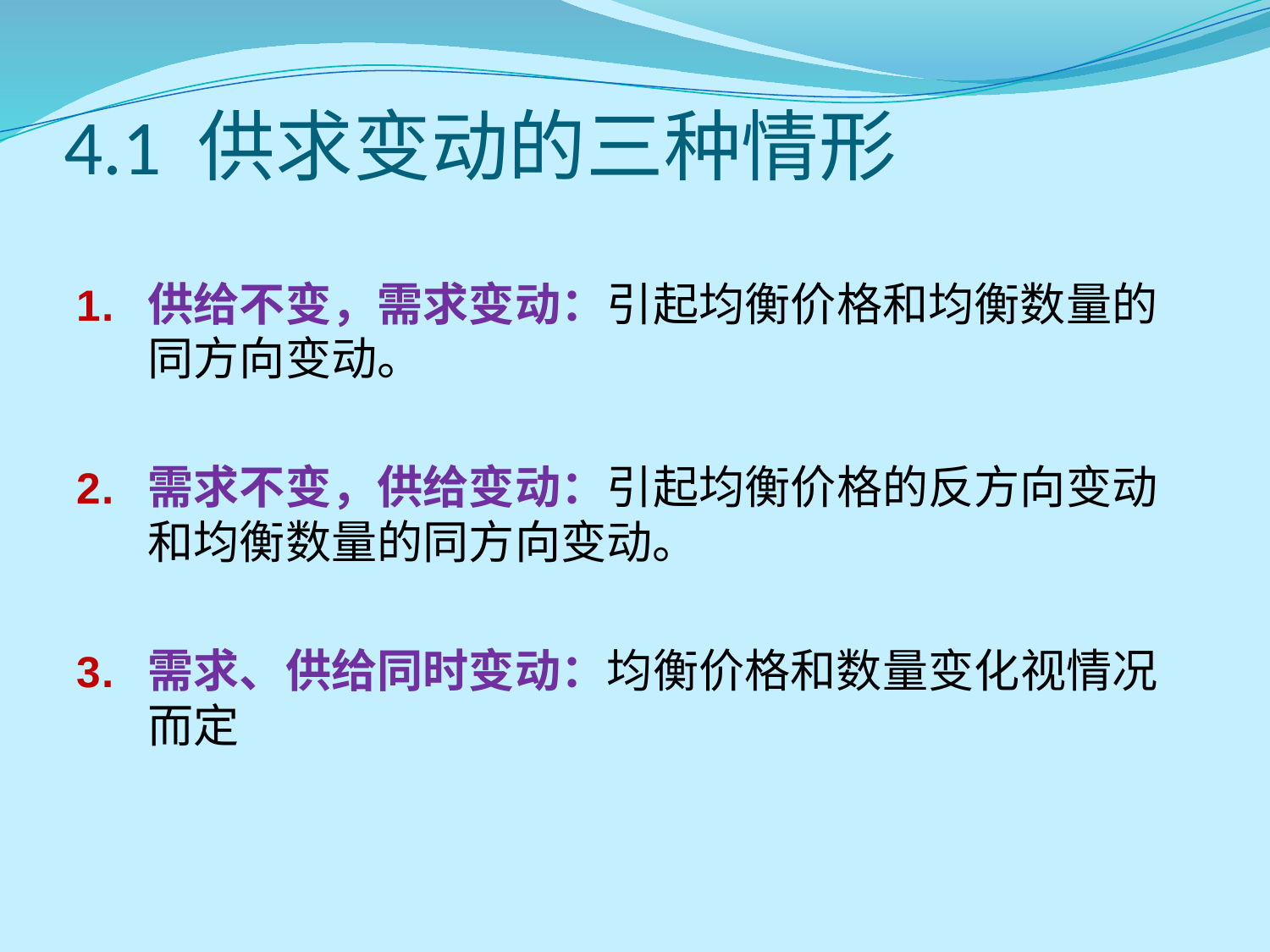

# 4.1 供求变动的三种情形
供给不变，需求变动：引起均衡价格和均衡数量的同方向变动。

需求不变，供给变动：引起均衡价格的反方向变动和均衡数量的同方向变动。

需求、供给同时变动：均衡价格和数量变化视情况而定

31